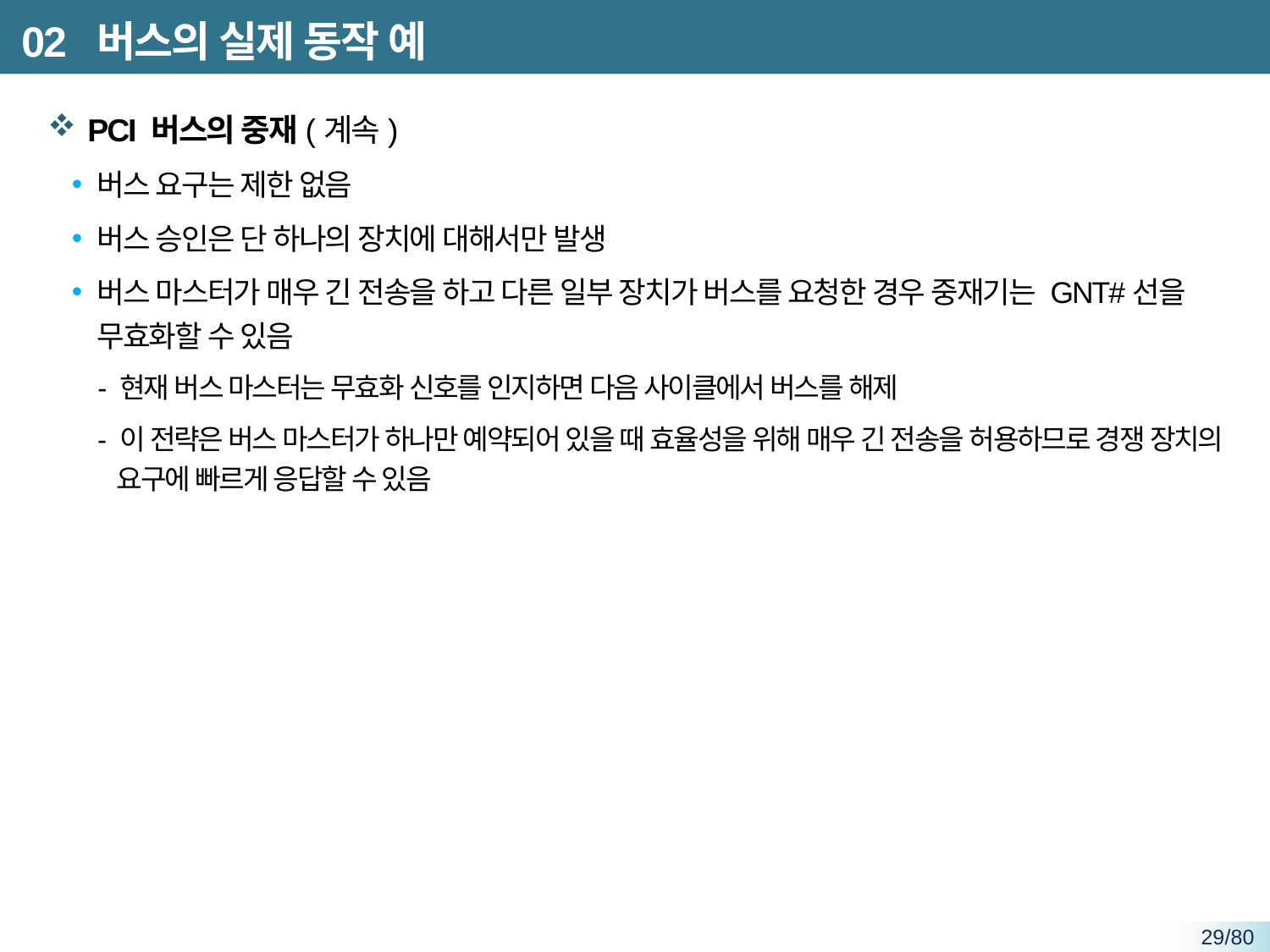

# 02  버스의 실제 동작 예
PCI 버스의 중재(계속)
버스 요구는 제한 없음
버스 승인은 단 하나의 장치에 대해서만 발생
버스 마스터가 매우 긴 전송을 하고 다른 일부 장치가 버스를 요청한 경우 중재기는 GNT#선을 무효화할 수 있음
- 현재 버스 마스터는 무효화 신호를 인지하면 다음 사이클에서 버스를 해제
- 이 전략은 버스 마스터가 하나만 예약되어 있을 때 효율성을 위해 매우 긴 전송을 허용하므로 경쟁 장치의 요구에 빠르게 응답할 수 있음